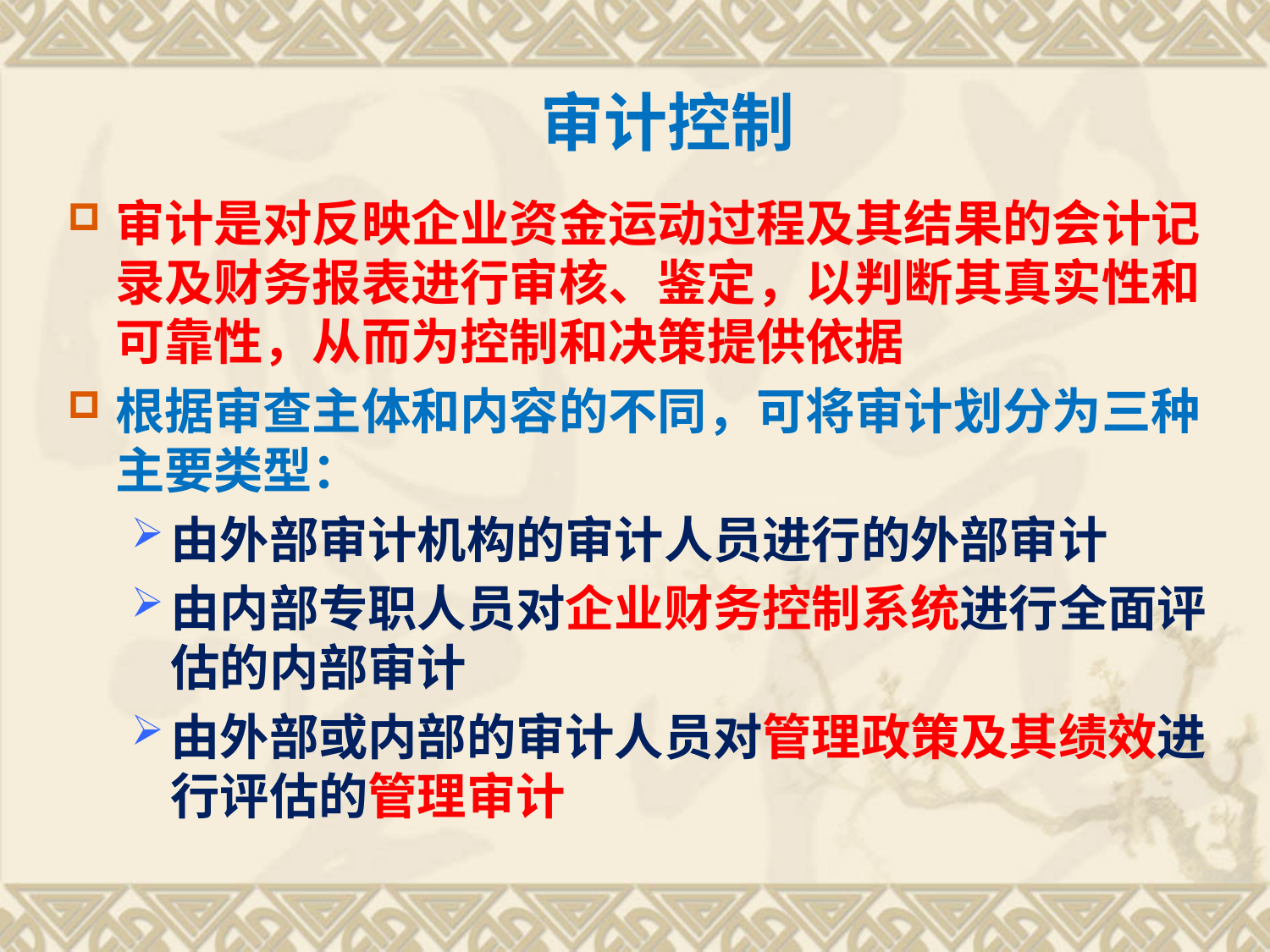

审计控制
审计是对反映企业资金运动过程及其结果的会计记录及财务报表进行审核、鉴定，以判断其真实性和可靠性，从而为控制和决策提供依据
根据审查主体和内容的不同，可将审计划分为三种主要类型：
由外部审计机构的审计人员进行的外部审计
由内部专职人员对企业财务控制系统进行全面评估的内部审计
由外部或内部的审计人员对管理政策及其绩效进行评估的管理审计